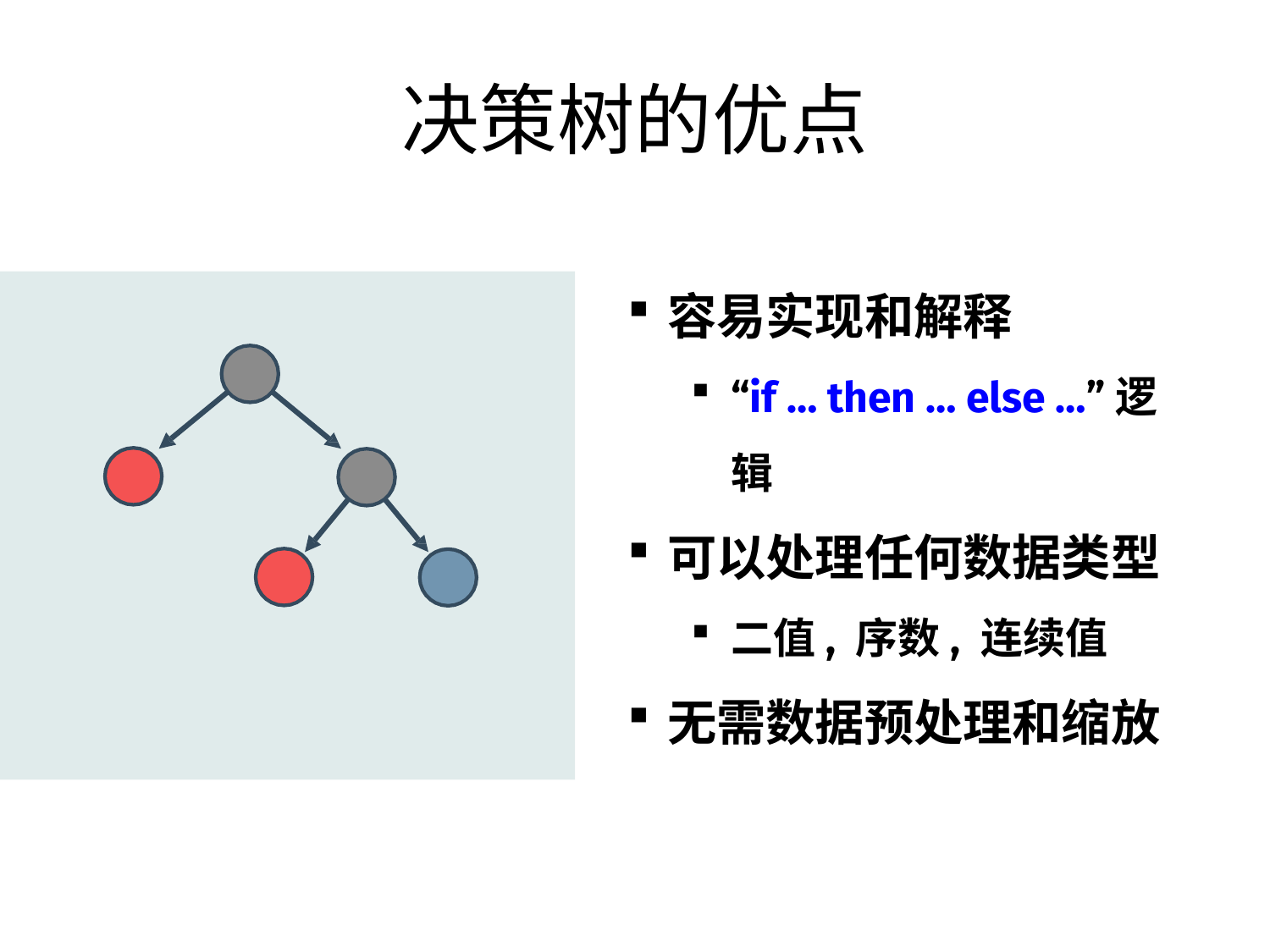

# 决策树的优点
容易实现和解释
“if … then … else …”逻辑
可以处理任何数据类型
二值, 序数, 连续值
无需数据预处理和缩放